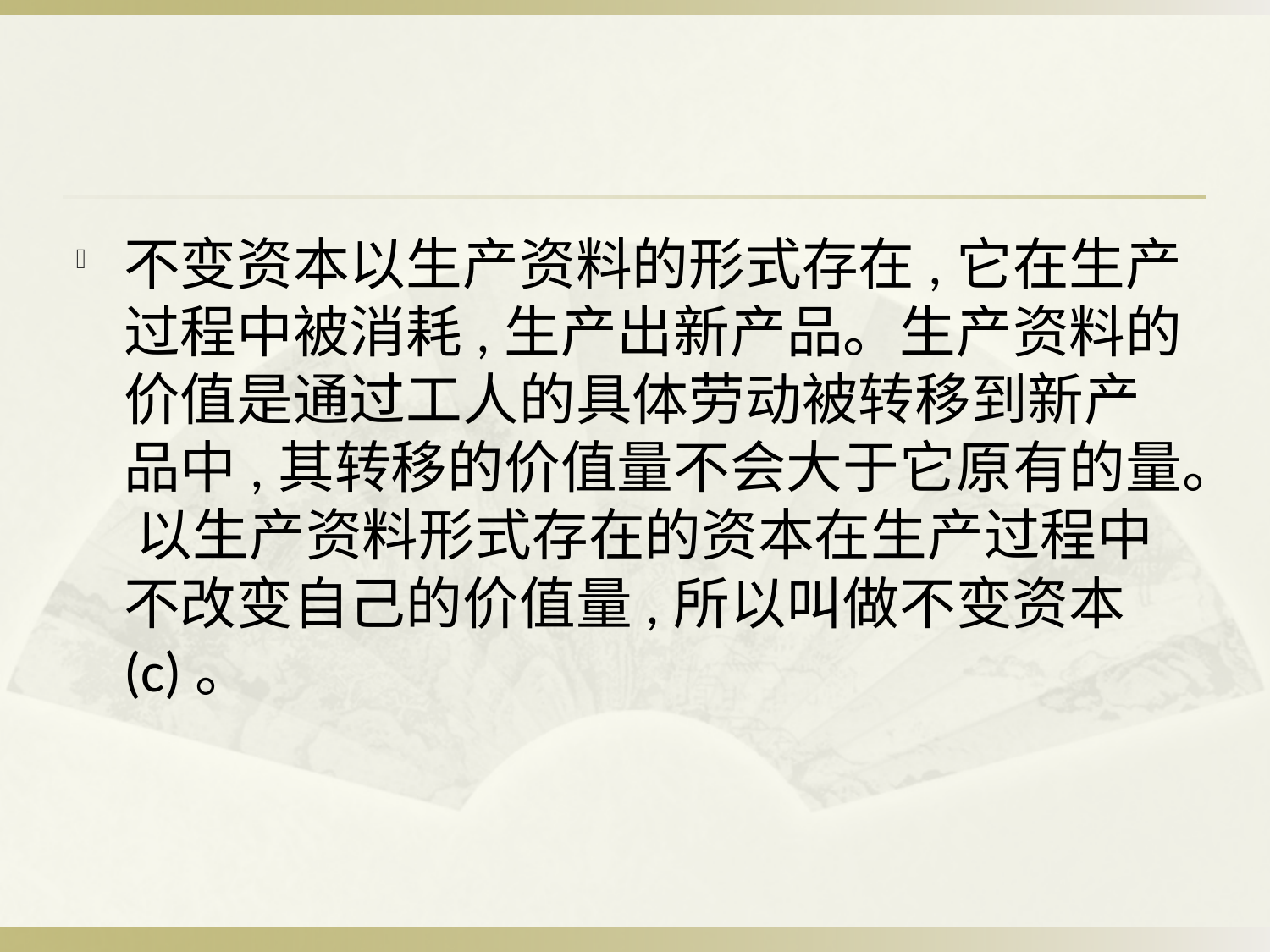

#
不变资本以生产资料的形式存在,它在生产过程中被消耗,生产出新产品。生产资料的价值是通过工人的具体劳动被转移到新产品中,其转移的价值量不会大于它原有的量。 以生产资料形式存在的资本在生产过程中不改变自己的价值量,所以叫做不变资本(c)。